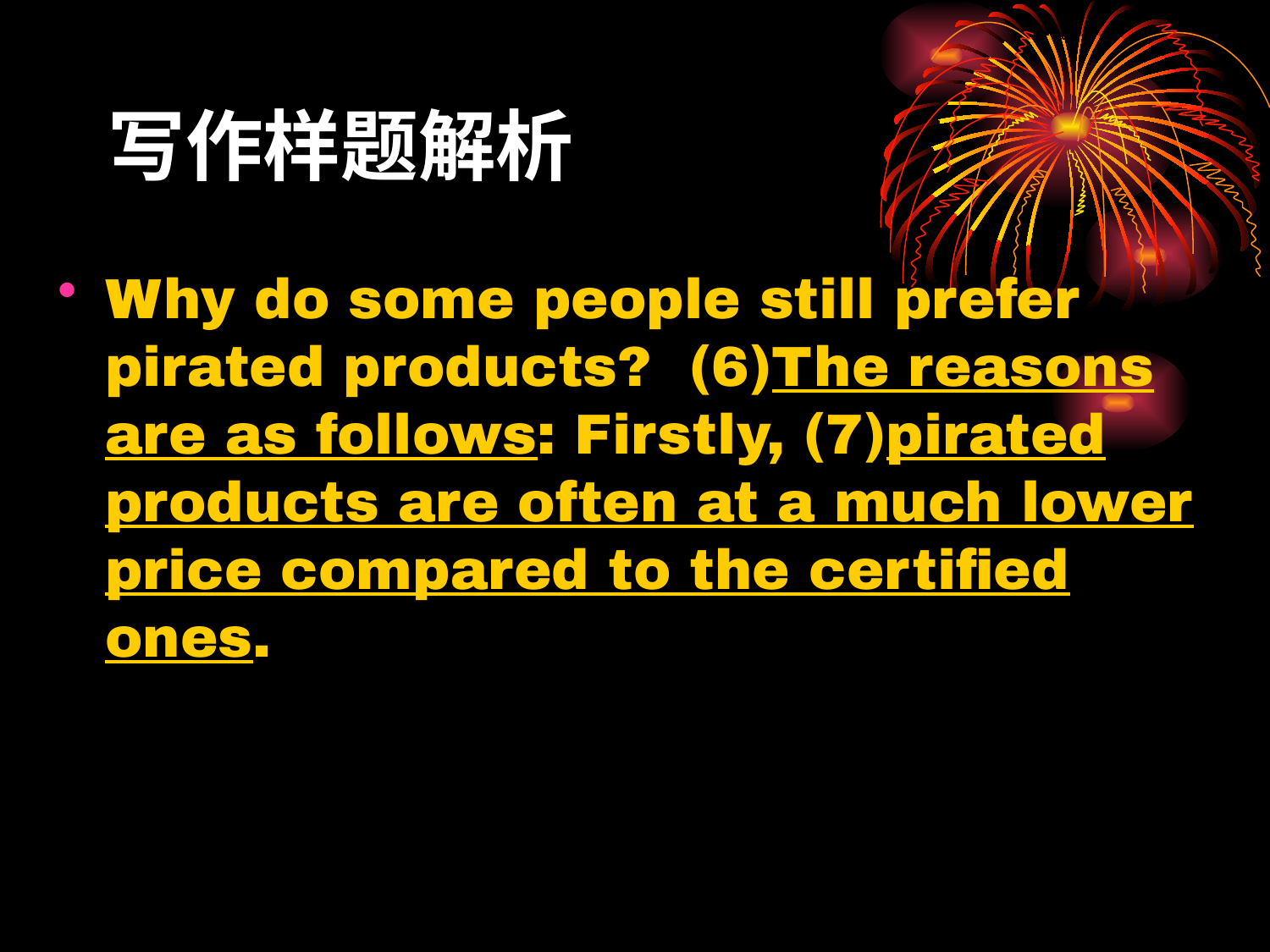

# 写作样题解析
Why do some people still prefer pirated products?  (6)The reasons are as follows: Firstly, (7)pirated products are often at a much lower price compared to the certified ones.